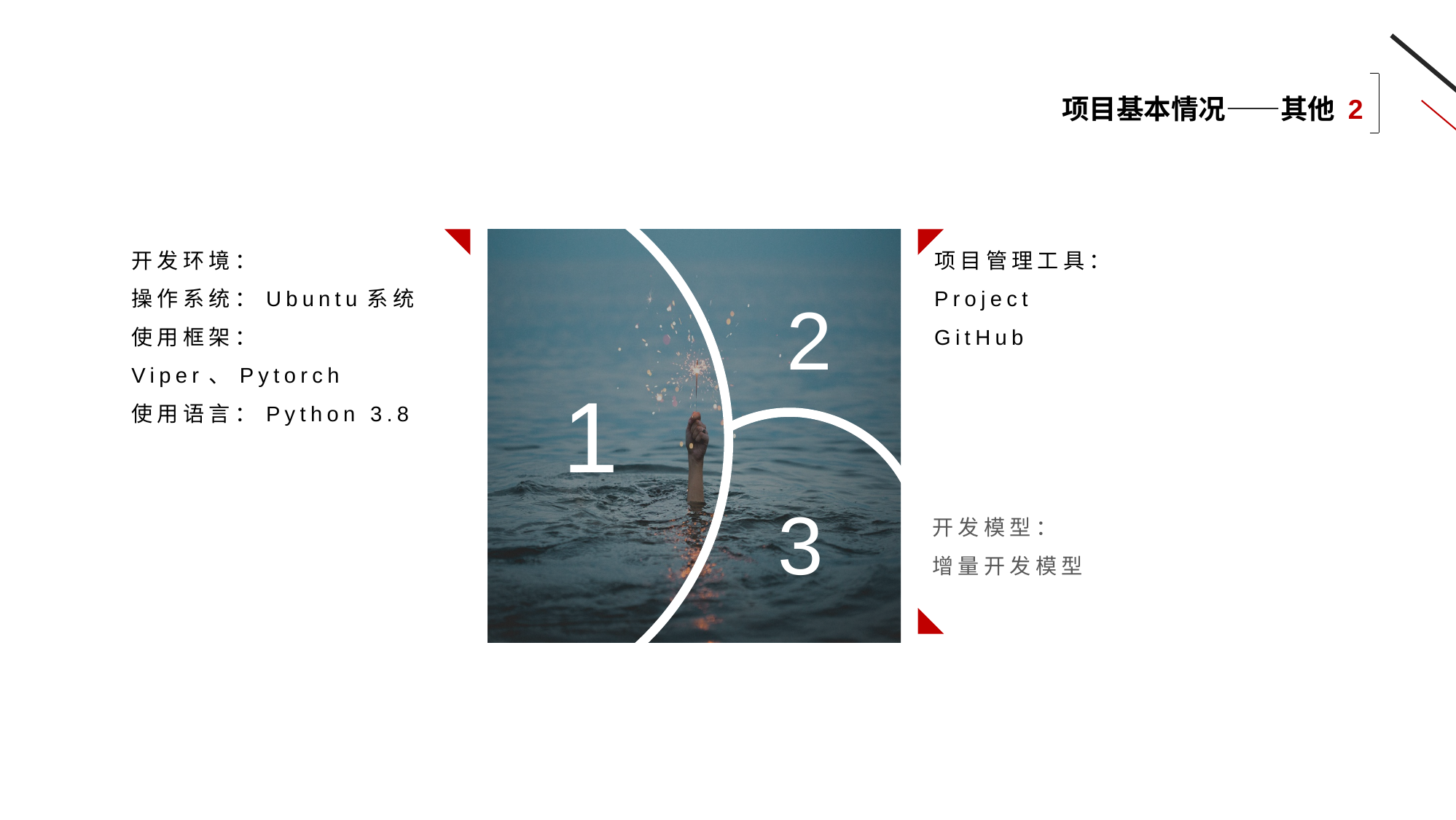

项目基本情况——其他 2

开发环境：
操作系统：Ubuntu系统
使用框架：Viper、Pytorch
使用语言：Python 3.8

项目管理工具：
Project
GitHub
2
1

3
开发模型：
增量开发模型